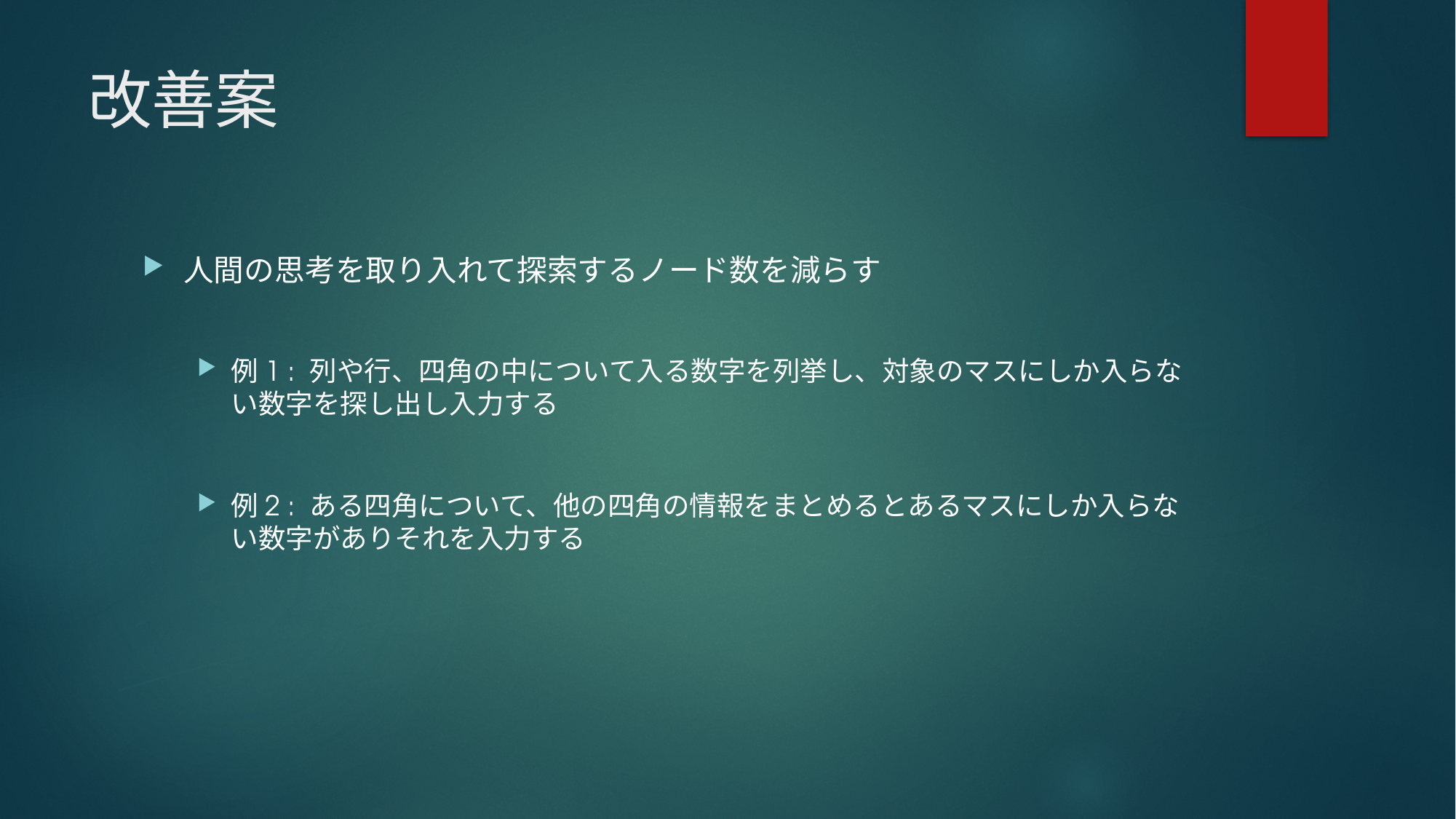

# 改善案
人間の思考を取り入れて探索するノード数を減らす

例1 : 列や行、四角の中について入る数字を列挙し、対象のマスにしか入らない数字を探し出し入力する

例2 : ある四角について、他の四角の情報をまとめるとあるマスにしか入らない数字がありそれを入力する